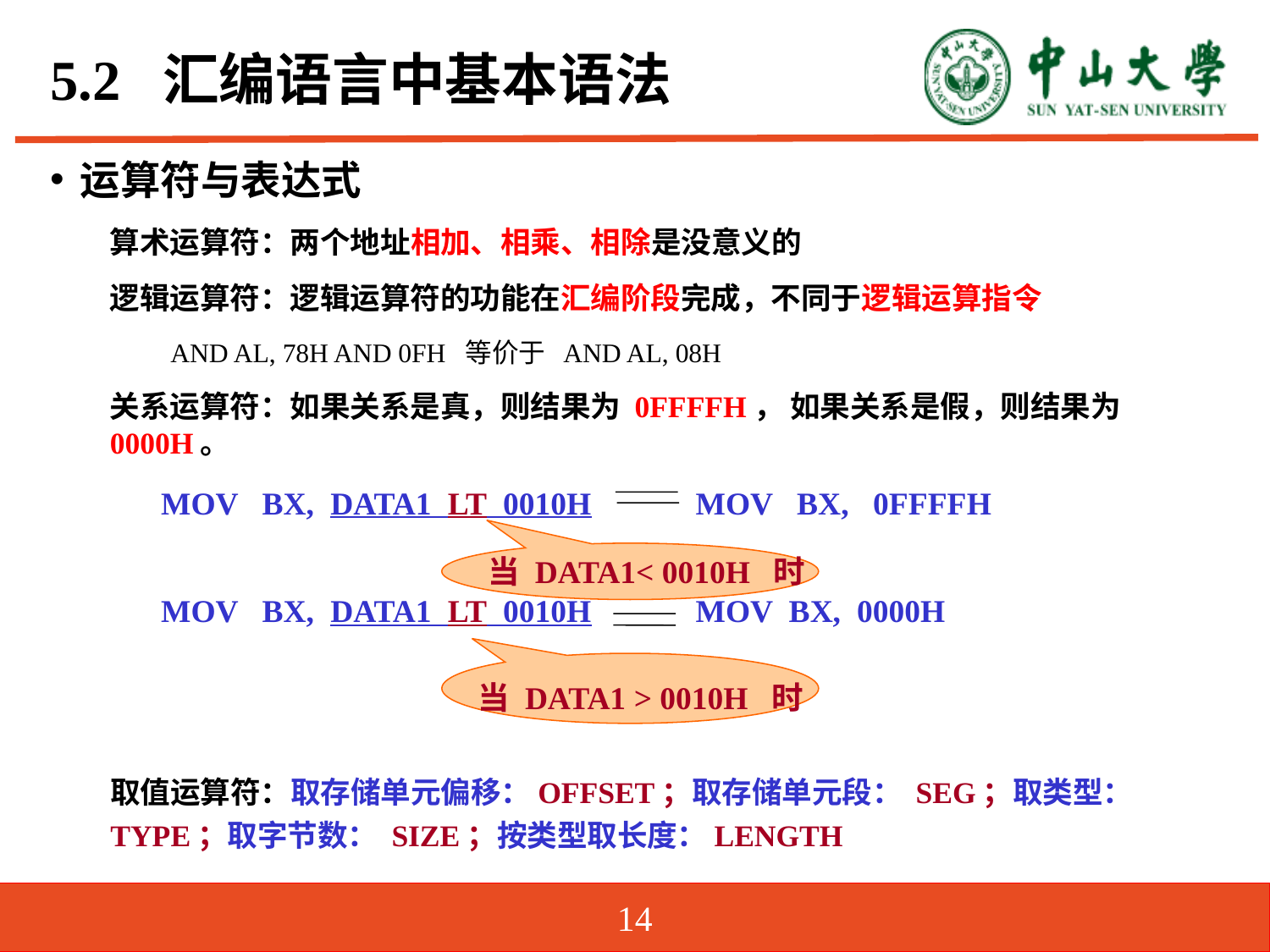

# 5.2  汇编语言中基本语法
运算符与表达式
算术运算符：两个地址相加、相乘、相除是没意义的
逻辑运算符：逻辑运算符的功能在汇编阶段完成，不同于逻辑运算指令
AND AL, 78H AND 0FH  等价于  AND AL, 08H
关系运算符：如果关系是真，则结果为 0FFFFH， 如果关系是假，则结果为0000H。

取值运算符：取存储单元偏移：OFFSET；取存储单元段： SEG；取类型：TYPE；取字节数： SIZE；按类型取长度：LENGTH

MOV   BX,  DATA1  LT  0010H             MOV   BX,   0FFFFH

MOV   BX,  DATA1  LT  0010H             MOV  BX,  0000H

当 DATA1< 0010H  时

当 DATA1 > 0010H  时
14